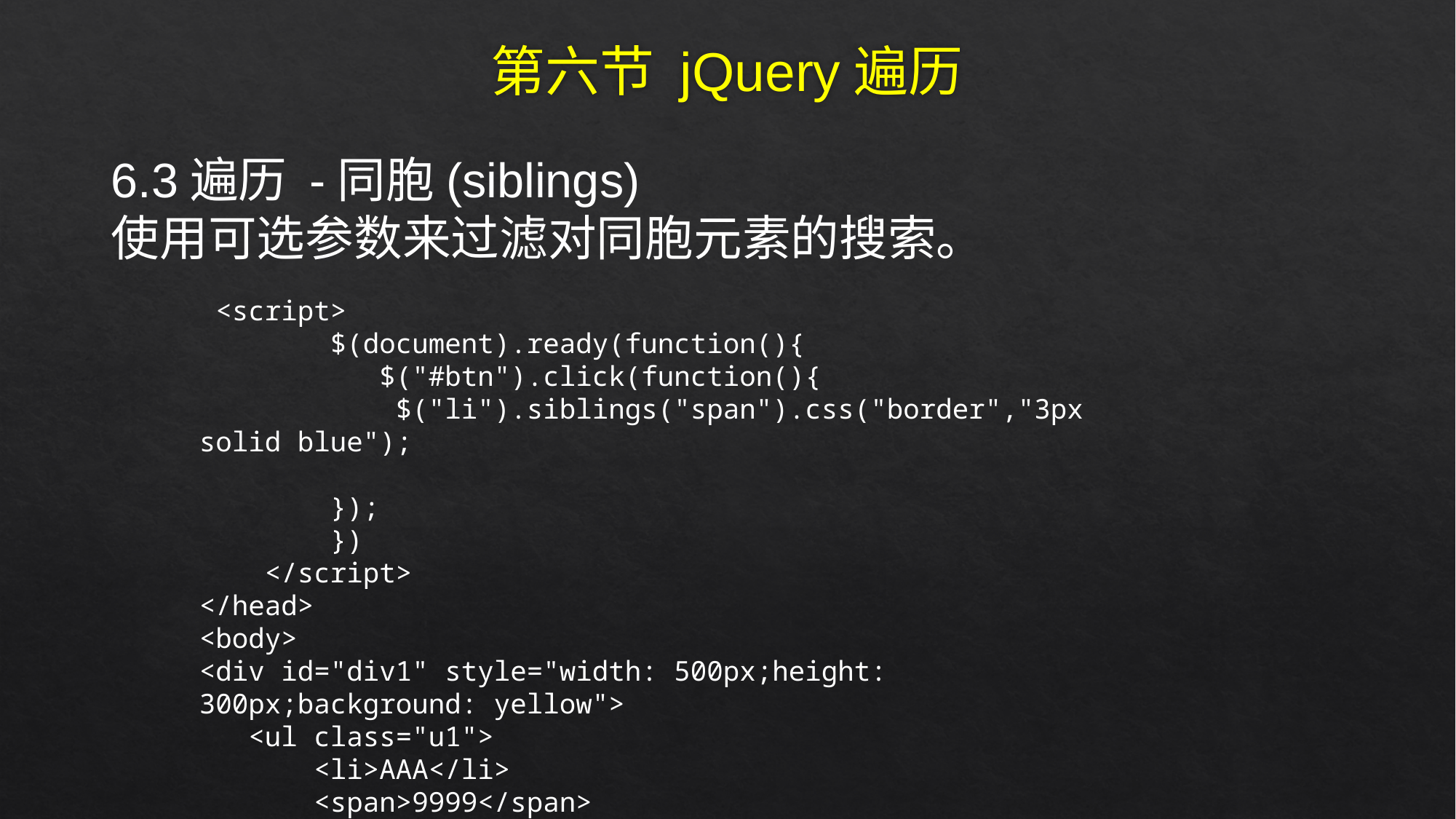

# 第六节 jQuery遍历
6.3遍历 -同胞(siblings)
使用可选参数来过滤对同胞元素的搜索。

 <script>
        $(document).ready(function(){
           $("#btn").click(function(){
            $("li").siblings("span").css("border","3px solid blue");

        });
        })
    </script>
</head>
<body>
<div id="div1" style="width: 500px;height: 300px;background: yellow">
   <ul class="u1">
       <li>AAA</li>
       <span>9999</span>
       <h3>xxxxxx</h3>
   </ul>
    <ul class="u2">
        <li>BBB</li>
        <span>6666</span>
        <h2>111111</h2>
    </ul>
</div>
<button id="btn">OK</button>
</body>
</html>